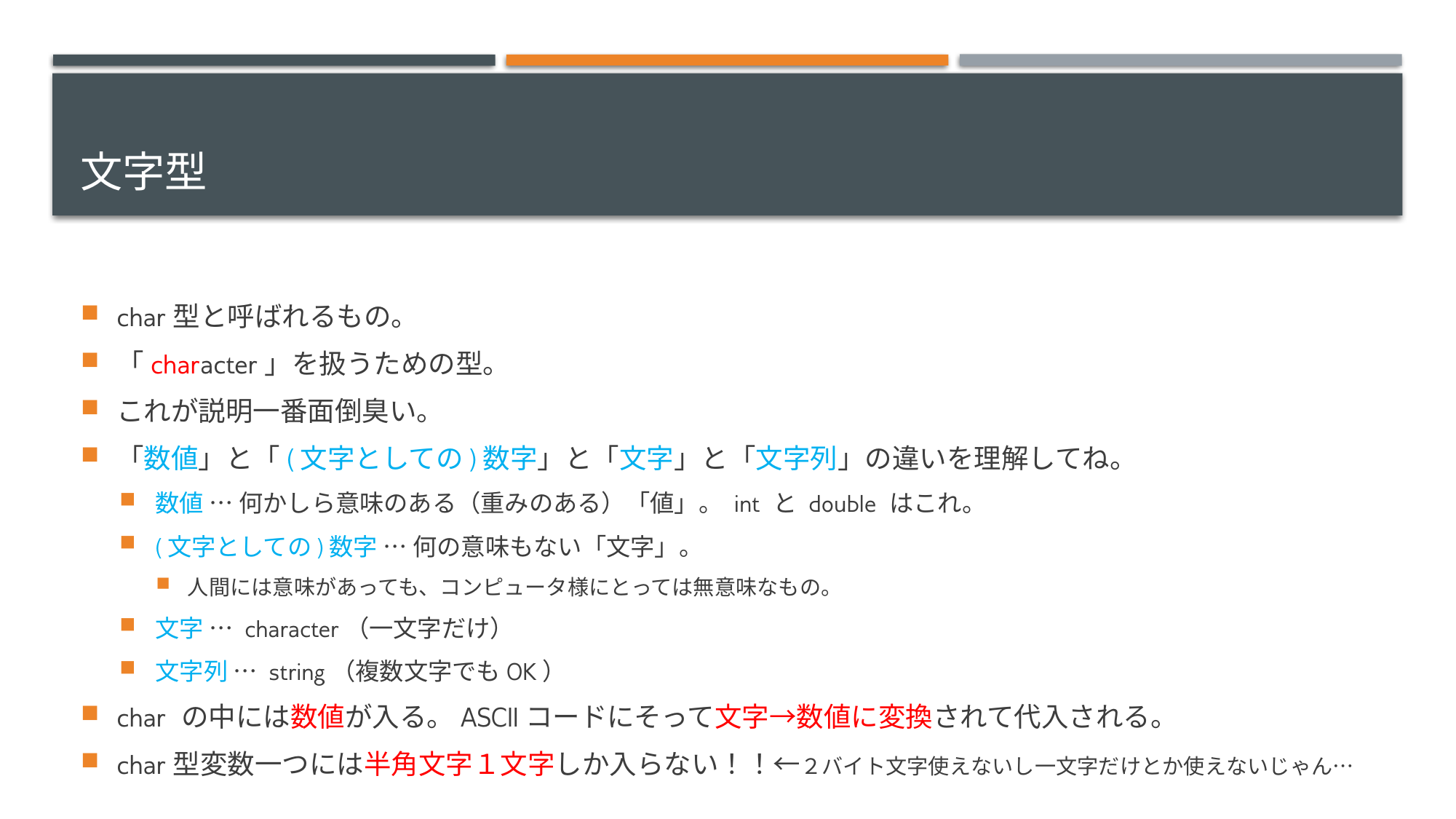

# 文字型
char型と呼ばれるもの。
「character」を扱うための型。
これが説明一番面倒臭い。
「数値」と「(文字としての)数字」と「文字」と「文字列」の違いを理解してね。
数値 … 何かしら意味のある（重みのある）「値」。 int と double はこれ。
(文字としての)数字 … 何の意味もない「文字」。
人間には意味があっても、コンピュータ様にとっては無意味なもの。
文字 … character（一文字だけ）
文字列 … string（複数文字でもOK）
char の中には数値が入る。ASCIIコードにそって文字→数値に変換されて代入される。
char型変数一つには半角文字１文字しか入らない！！←２バイト文字使えないし一文字だけとか使えないじゃん…